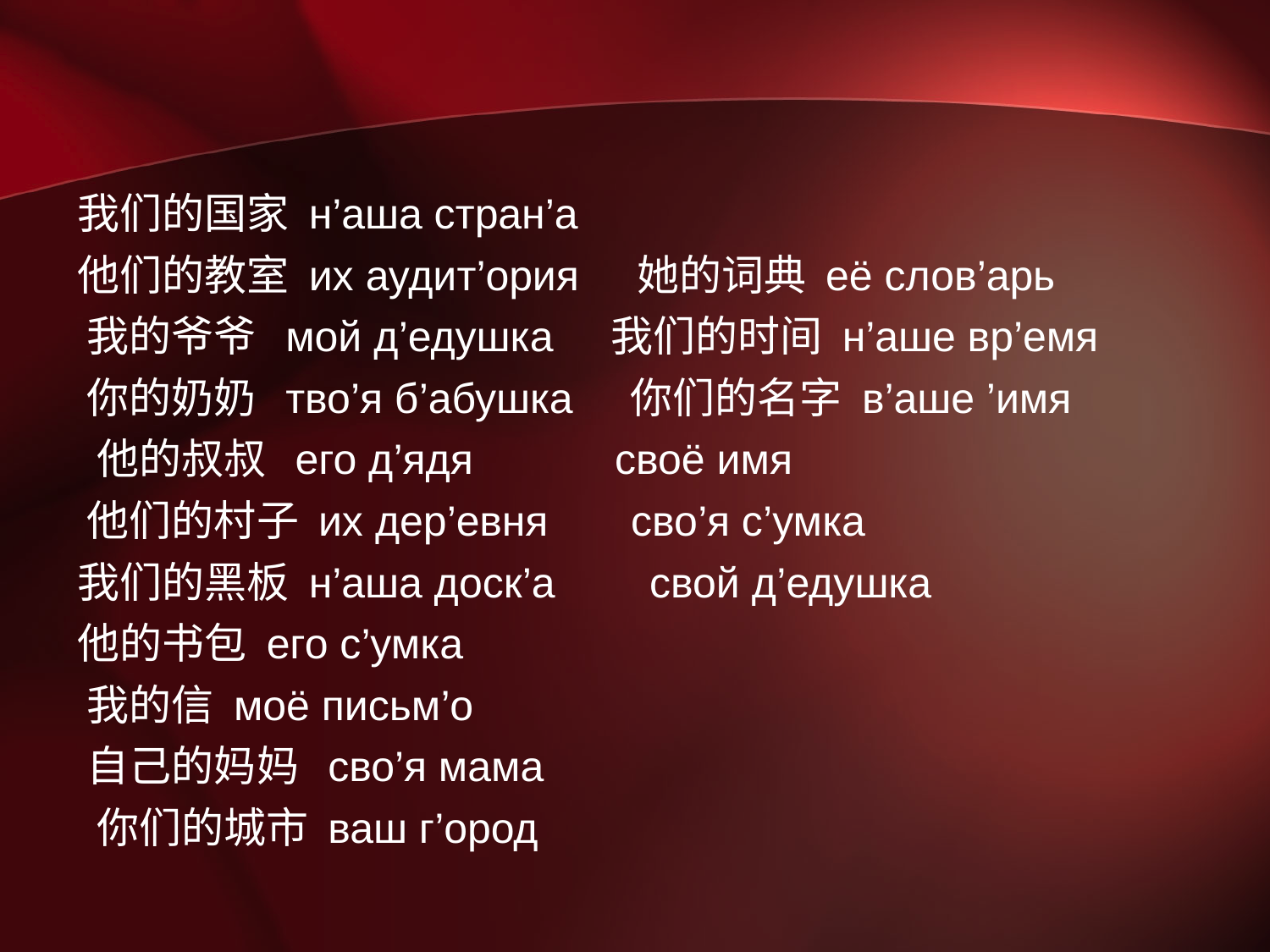

#
   我们的国家 н’аша стран’а
   他们的教室 их аудит’ория    她的词典 её слов’арь
    我的爷爷  мой д’едушка    我们的时间 н’аше вр’емя
    你的奶奶  тво’я б’абушка    你们的名字 в’аше ’имя
     他的叔叔  его д’ядя            своё имя
    他们的村子 их дер’евня       сво’я с’умка
   我们的黑板 н’аша доск’а        свой д’едушка
   他的书包 его с’умка
    我的信 моё письм’о
    自己的妈妈  сво’я мама
     你们的城市 ваш г’ород
10